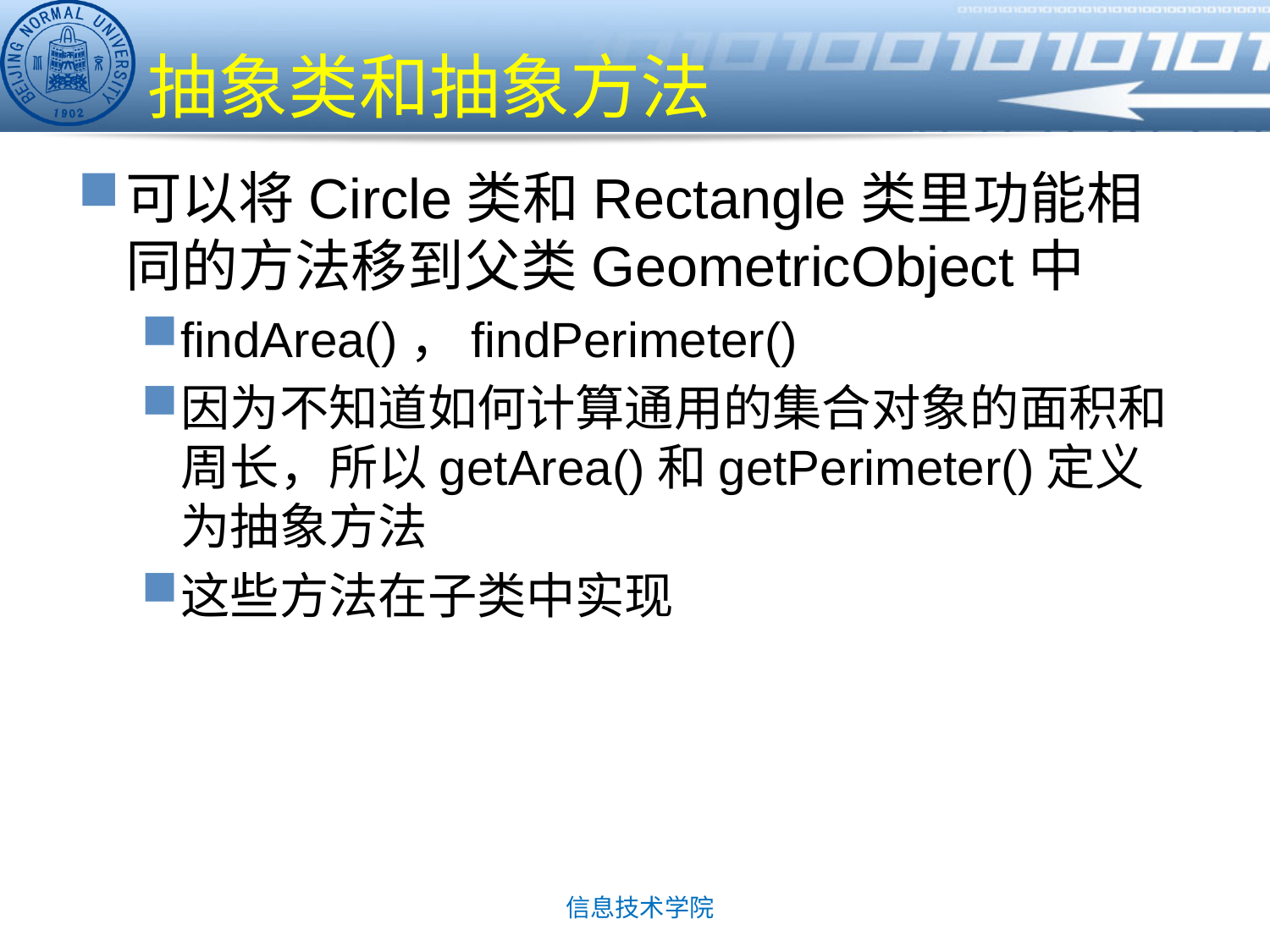

# 抽象类和抽象方法
可以将Circle类和Rectangle类里功能相同的方法移到父类GeometricObject中
findArea()，findPerimeter()
因为不知道如何计算通用的集合对象的面积和周长，所以getArea()和getPerimeter()定义为抽象方法
这些方法在子类中实现

5